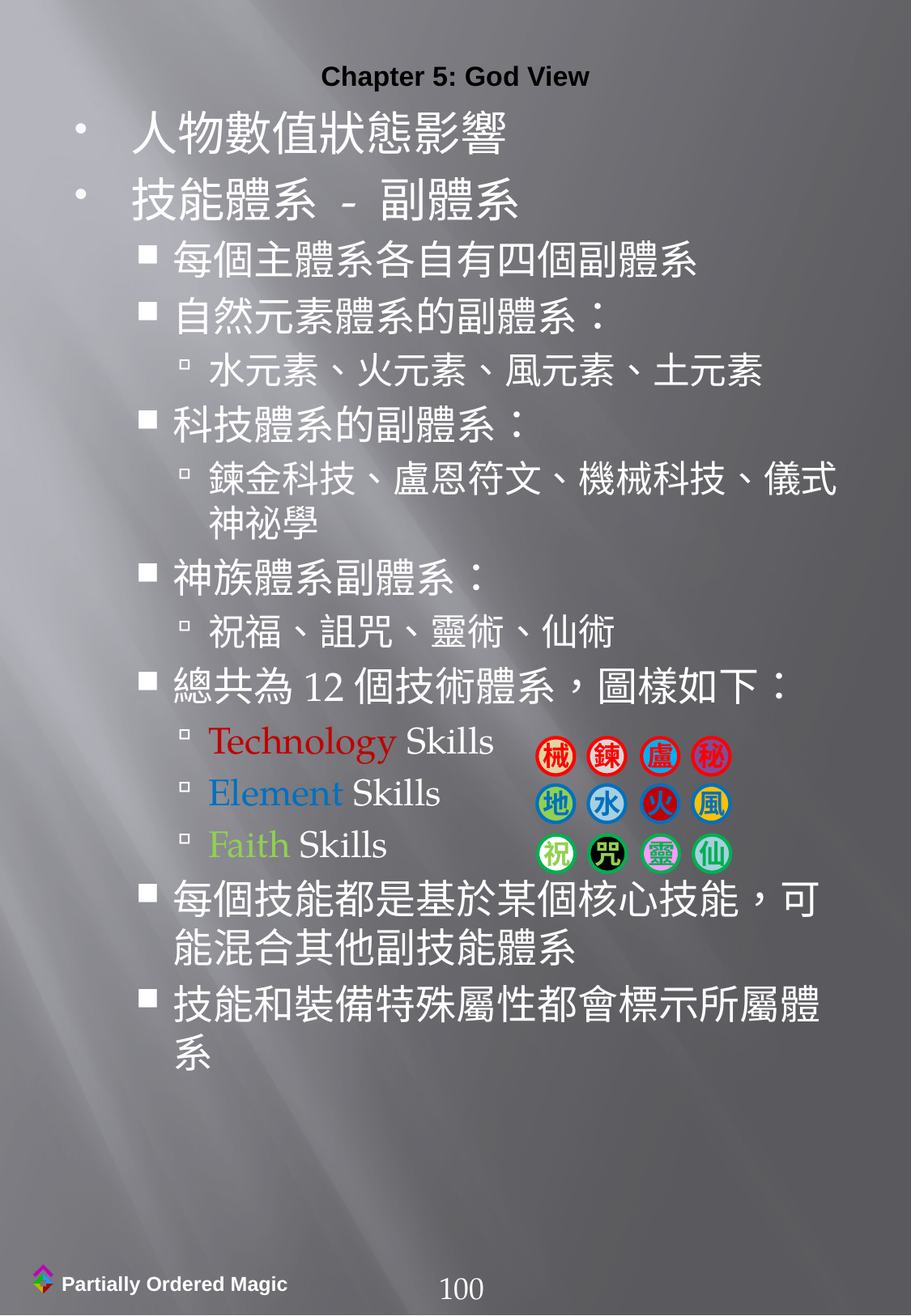

# Chapter 5: God View
人物數值狀態影響
技能體系 - 副體系
每個主體系各自有四個副體系
自然元素體系的副體系：
水元素、火元素、風元素、土元素
科技體系的副體系：
鍊金科技、盧恩符文、機械科技、儀式神祕學
神族體系副體系：
祝福、詛咒、靈術、仙術
總共為12個技術體系，圖樣如下：
Technology Skills
Element Skills
Faith Skills
每個技能都是基於某個核心技能，可能混合其他副技能體系
技能和裝備特殊屬性都會標示所屬體系
械

鍊

盧

秘

地

水

火

風

祝

咒

靈

仙